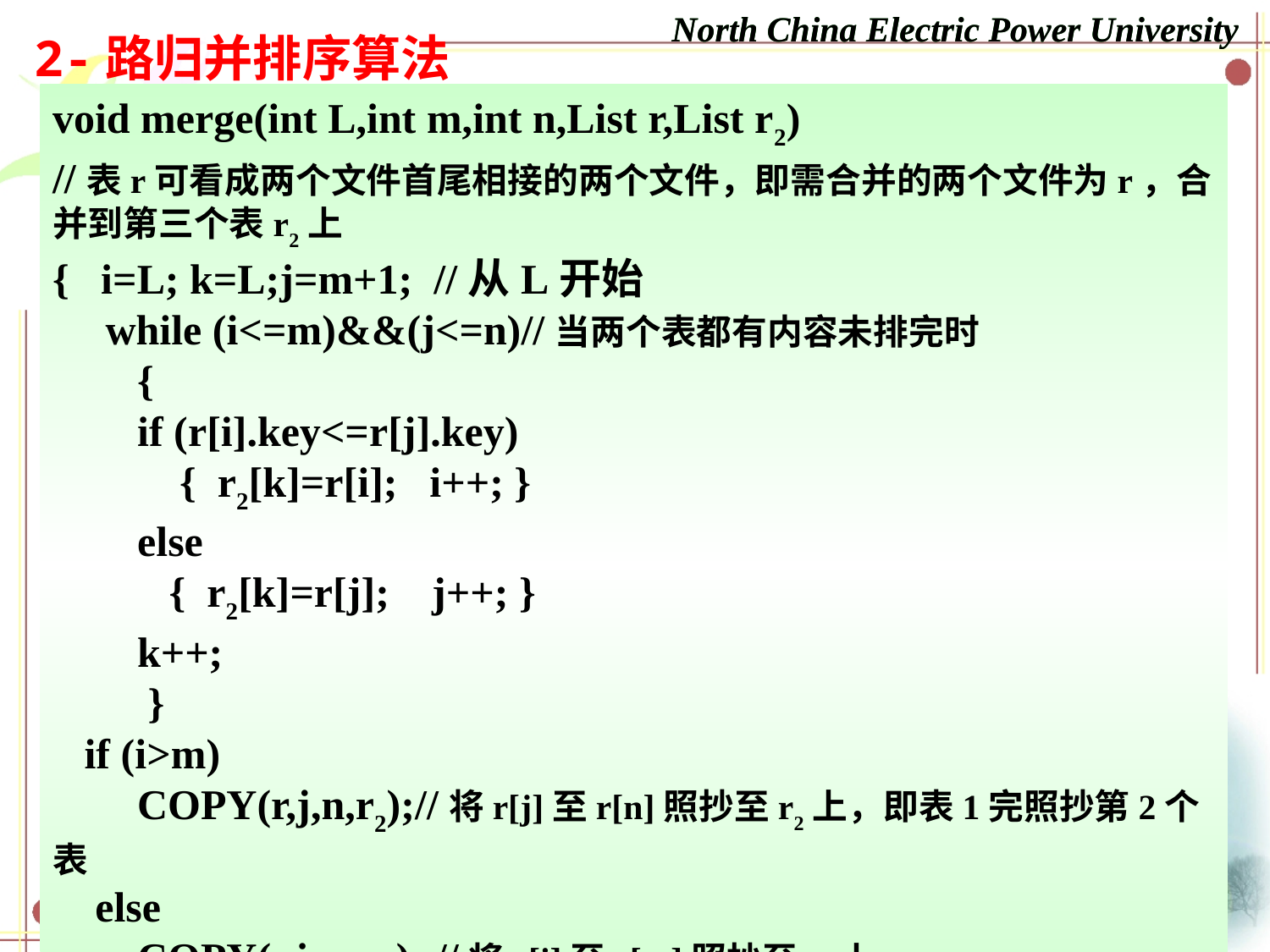

North China Electric Power University
2-路归并排序算法
void merge(int L,int m,int n,List r,List r2)
//表r可看成两个文件首尾相接的两个文件，即需合并的两个文件为r，合并到第三个表r2上
{   i=L; k=L;j=m+1;  //从L开始
     while (i<=m)&&(j<=n)//当两个表都有内容未排完时
        {
        if (r[i].key<=r[j].key)
            {  r2[k]=r[i];   i++; }
        else
           {  r2[k]=r[j];    j++; }
        k++;
         }
   if (i>m)
        COPY(r,j,n,r2);//将r[j]至r[n]照抄至r2上，即表1完照抄第2个表
    else
        COPY(r,i,m,r2) ;//将r[i]至r[m]照抄至r2上
}//merge